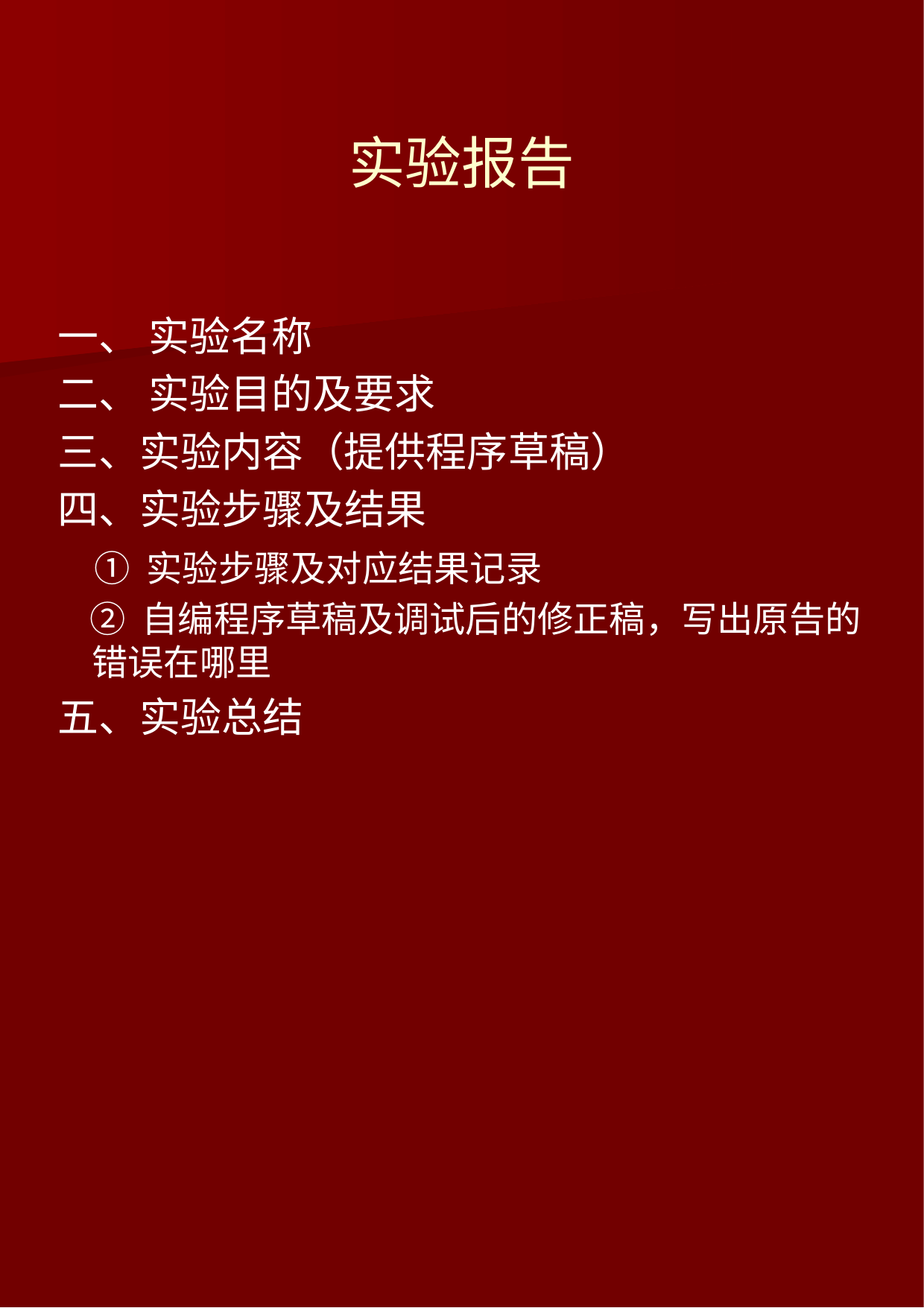

# 实验报告
一、 实验名称
二、 实验目的及要求
三、实验内容（提供程序草稿）
四、实验步骤及结果
    ① 实验步骤及对应结果记录
    ② 自编程序草稿及调试后的修正稿，写出原告的错误在哪里
五、实验总结